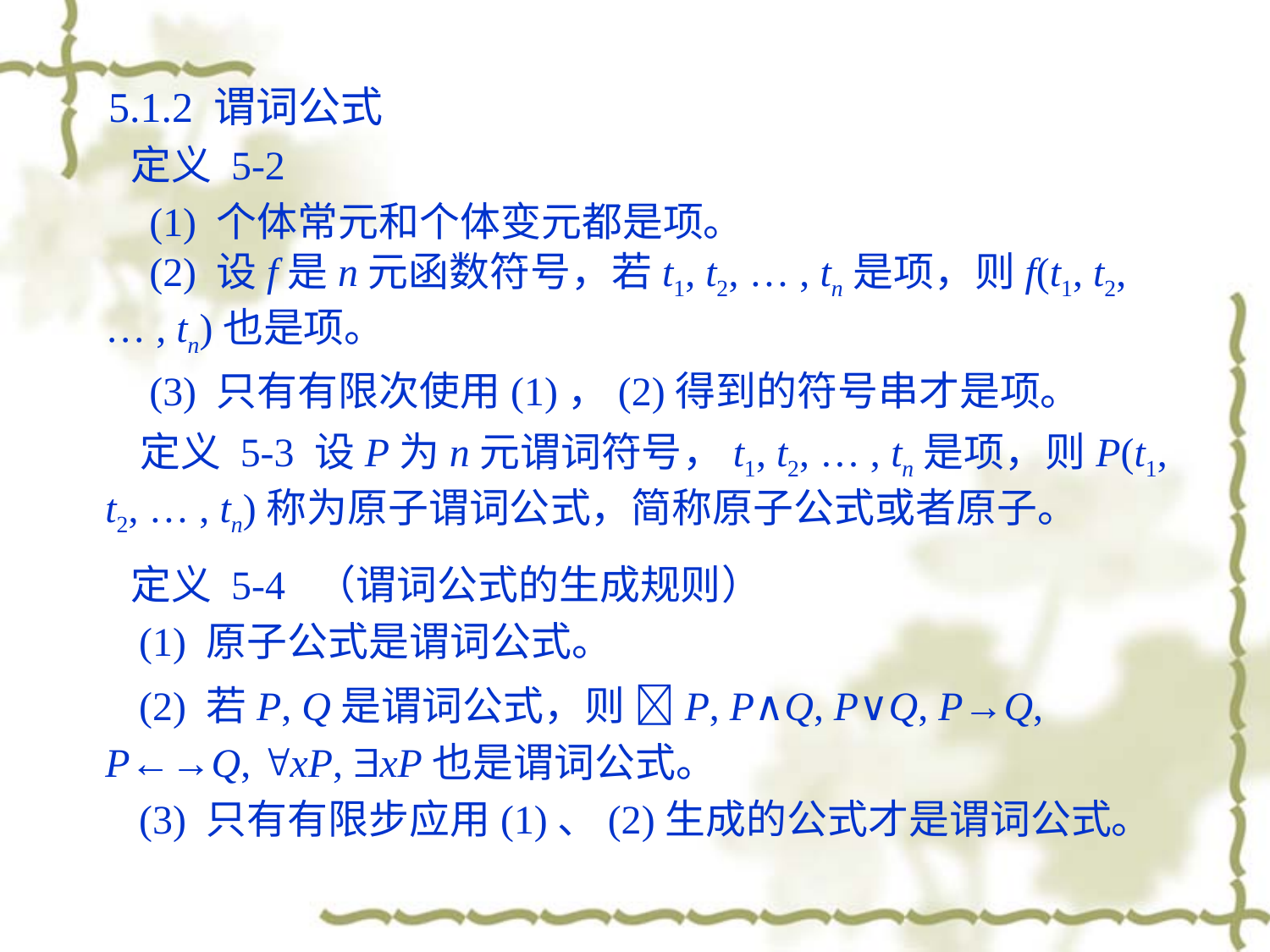

5.1.2 谓词公式
       定义 5-2
         (1) 个体常元和个体变元都是项。
         (2) 设f是n元函数符号，若t1, t2, … , tn是项，则f(t1, t2, … , tn)也是项。
         (3) 只有有限次使用(1)，(2)得到的符号串才是项。
        定义 5-3 设P为n元谓词符号，t1, t2, … , tn是项，则P(t1, t2, … , tn)称为原子谓词公式，简称原子公式或者原子。
       定义 5-4  （谓词公式的生成规则）
        (1) 原子公式是谓词公式。
        (2) 若P, Q是谓词公式，则 ¬P, P∧Q, P∨Q, P→Q, P←→Q, ∀xP, ∃xP也是谓词公式。
        (3) 只有有限步应用(1)、(2)生成的公式才是谓词公式。